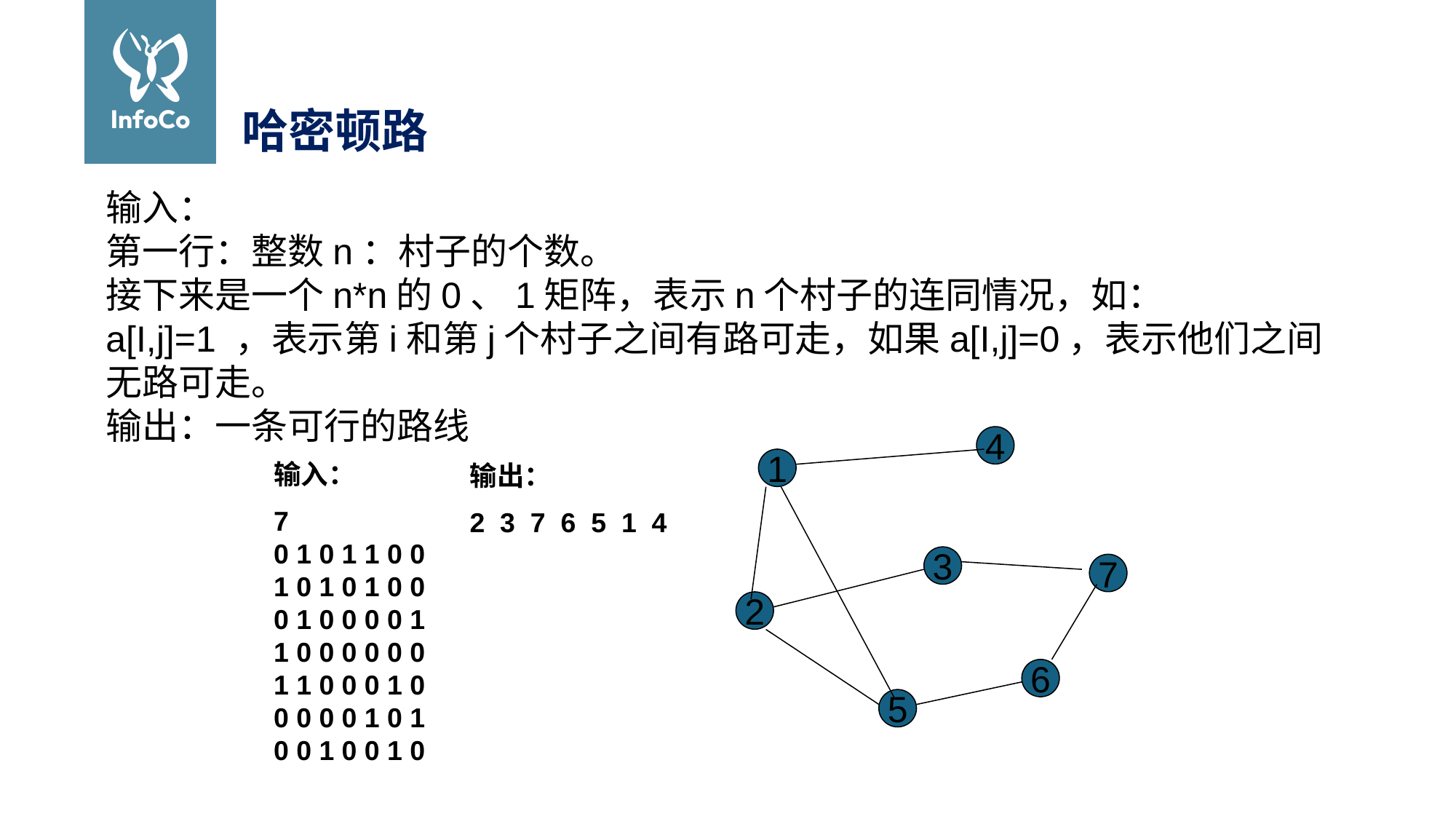

# 哈密顿路
输入：
第一行：整数n：村子的个数。
接下来是一个n*n的0、1矩阵，表示n个村子的连同情况，如：a[I,j]=1 ，表示第i和第j个村子之间有路可走，如果a[I,j]=0，表示他们之间无路可走。
输出：一条可行的路线
4
1

3
7

2

6

5
输入：
7
0 1 0 1 1 0 0
1 0 1 0 1 0 0
0 1 0 0 0 0 1
1 0 0 0 0 0 0
1 1 0 0 0 1 0
0 0 0 0 1 0 1
0 0 1 0 0 1 0
输出：
2  3  7  6  5  1  4